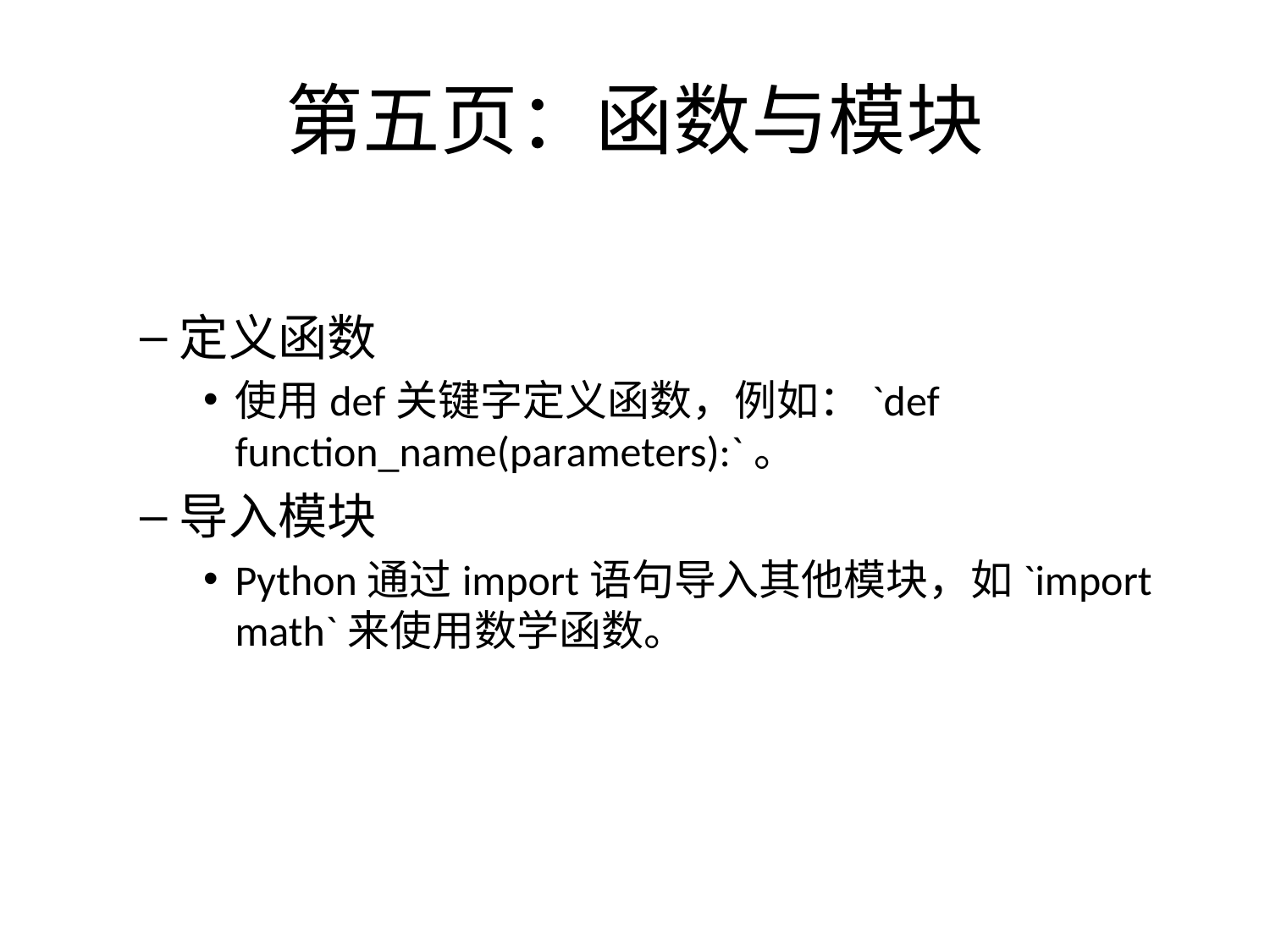

# 第五页：函数与模块

定义函数
使用def关键字定义函数，例如：`def function_name(parameters):`。
导入模块
Python通过import语句导入其他模块，如`import math`来使用数学函数。